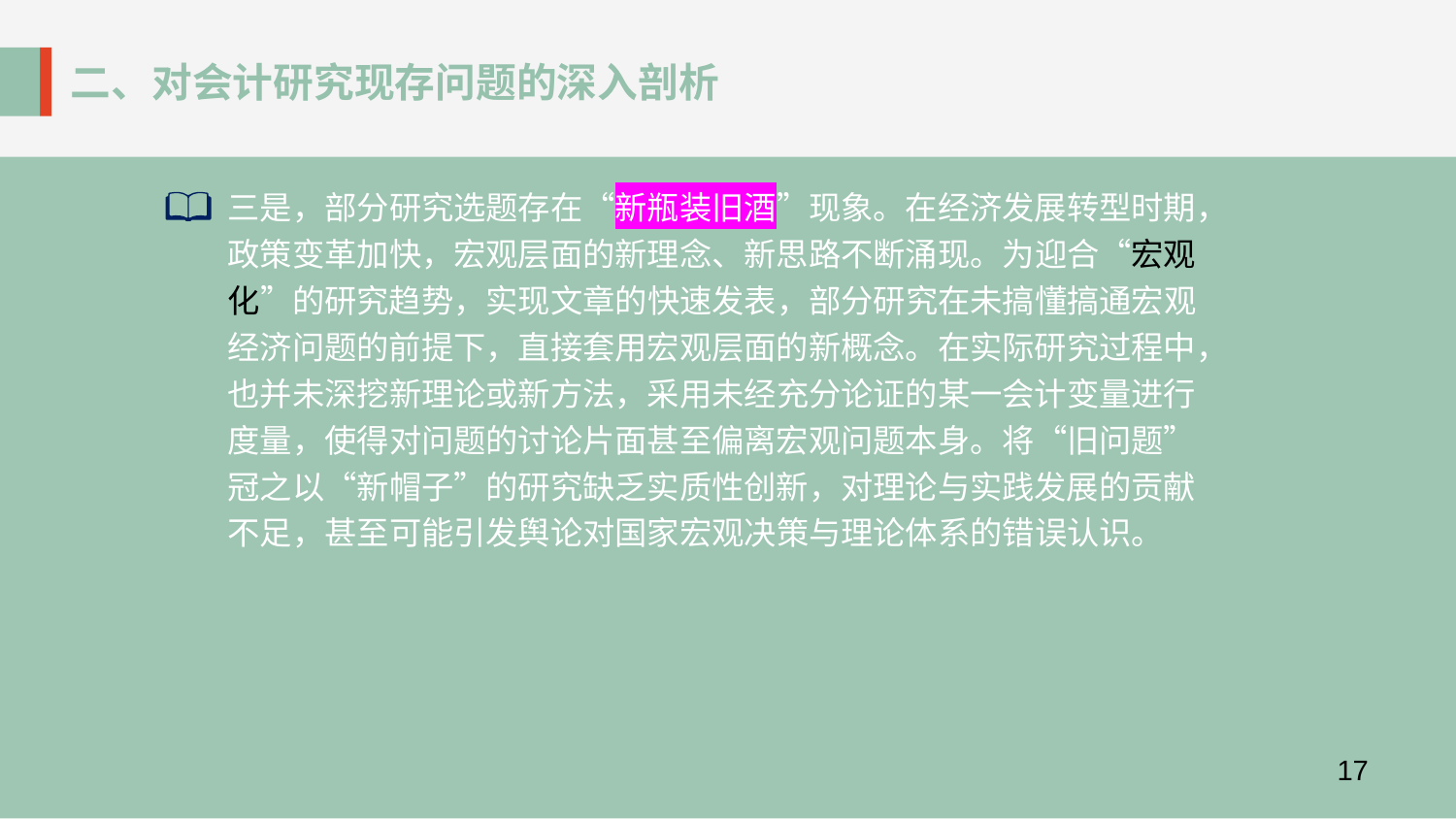

二、对会计研究现存问题的深入剖析

三是，部分研究选题存在“新瓶装旧酒”现象。在经济发展转型时期，政策变革加快，宏观层面的新理念、新思路不断涌现。为迎合“宏观化”的研究趋势，实现文章的快速发表，部分研究在未搞懂搞通宏观经济问题的前提下，直接套用宏观层面的新概念。在实际研究过程中，也并未深挖新理论或新方法，采用未经充分论证的某一会计变量进行度量，使得对问题的讨论片面甚至偏离宏观问题本身。将“旧问题”冠之以“新帽子”的研究缺乏实质性创新，对理论与实践发展的贡献不足，甚至可能引发舆论对国家宏观决策与理论体系的错误认识。

17